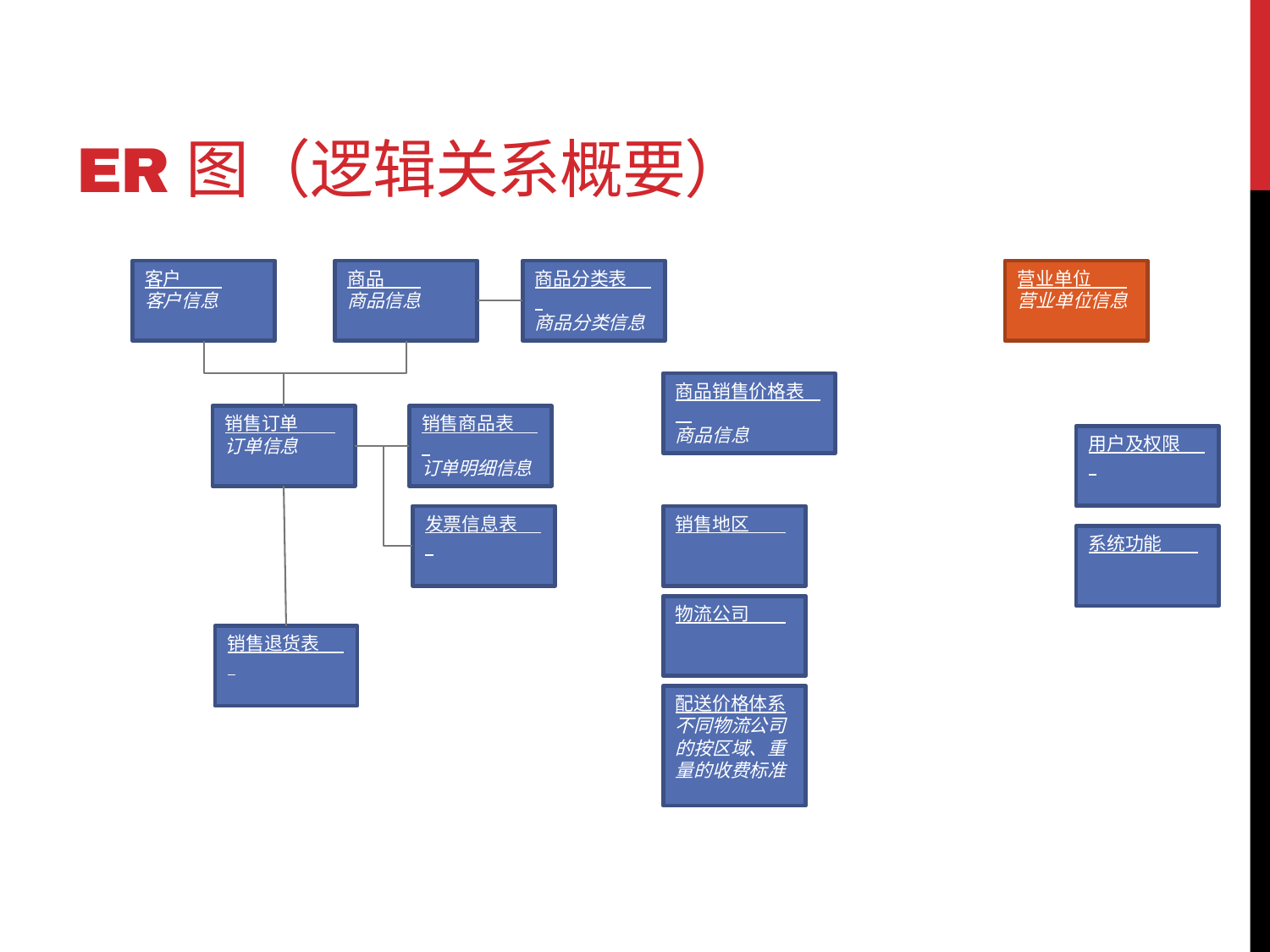

# ER图（逻辑关系概要）
客户
客户信息
商品
商品信息
商品分类表
商品分类信息
营业单位
营业单位信息
商品销售价格表
商品信息
销售商品表
订单明细信息
销售订单
订单信息
用户及权限
发票信息表
销售地区
系统功能
物流公司
销售退货表
配送价格体系
不同物流公司的按区域、重量的收费标准